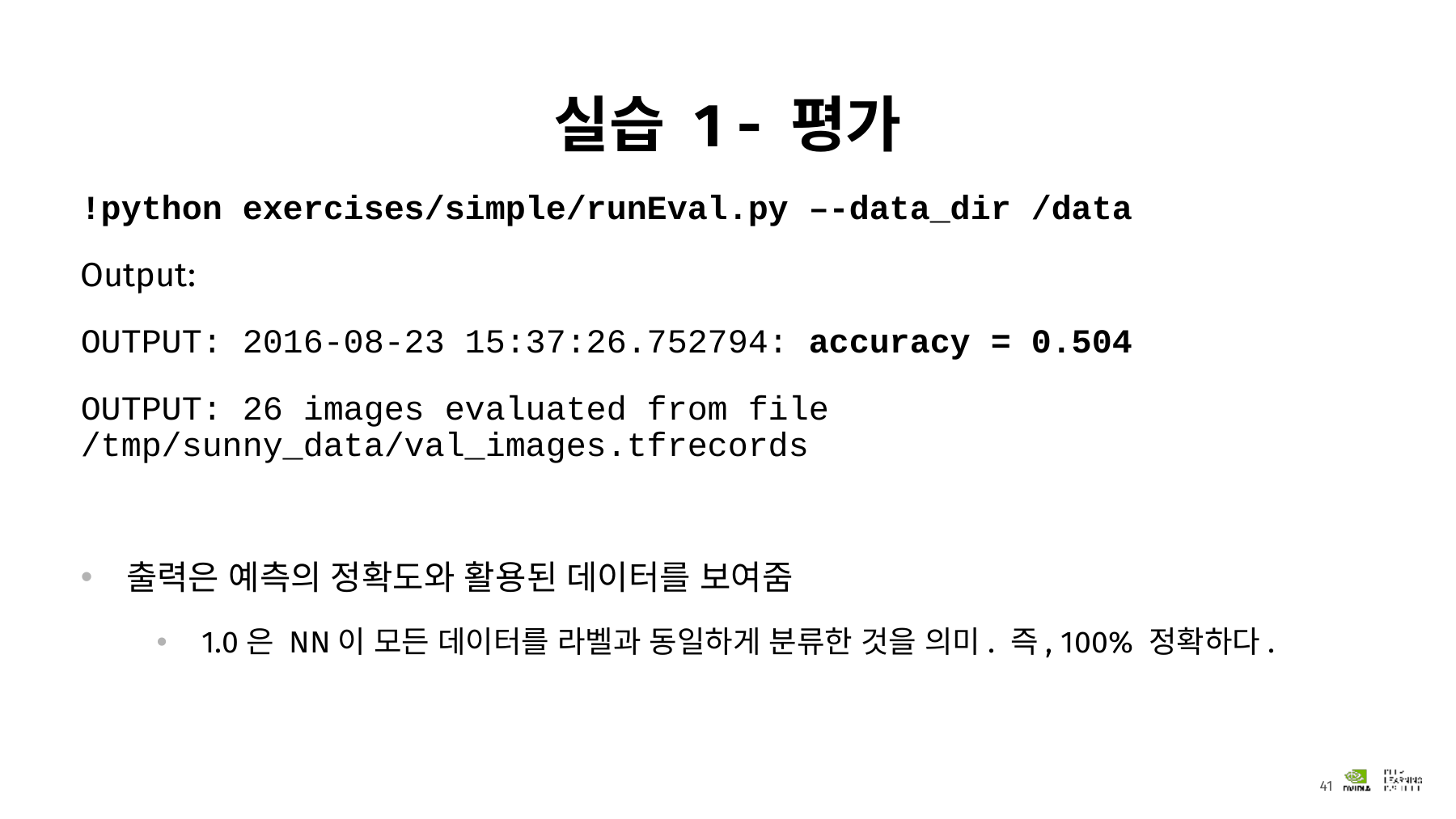

# 실습 1 - 평가
!python exercises/simple/runEval.py –-data_dir /data
Output:
OUTPUT: 2016-08-23 15:37:26.752794: accuracy = 0.504
OUTPUT: 26 images evaluated from file /tmp/sunny_data/val_images.tfrecords

출력은 예측의 정확도와 활용된 데이터를 보여줌
1.0은 NN이 모든 데이터를 라벨과 동일하게 분류한 것을 의미. 즉, 100% 정확하다.